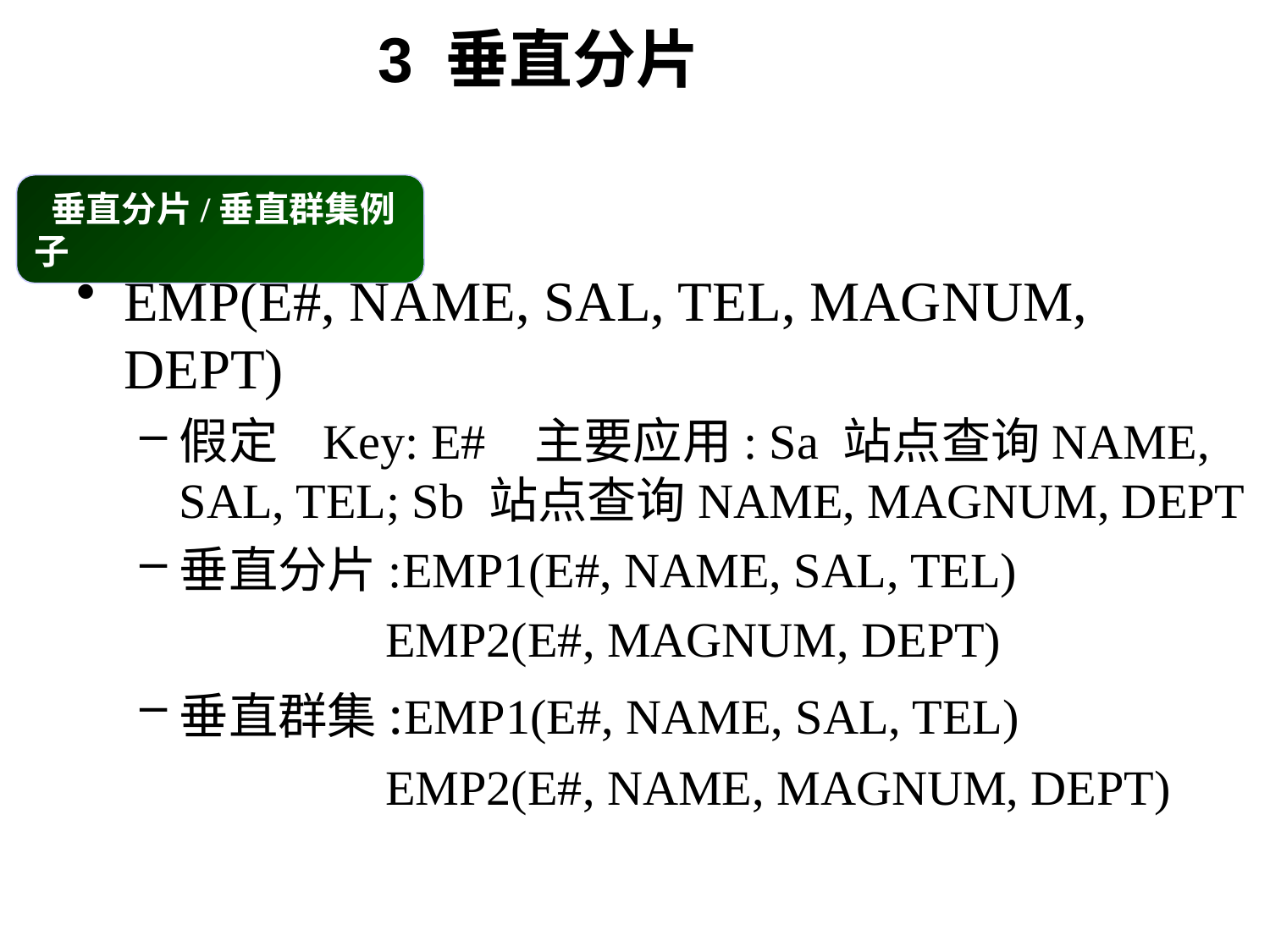

3 垂直分片

 垂直分片/垂直群集例子
EMP(E#, NAME, SAL, TEL, MAGNUM, DEPT)
假定   Key: E#   主要应用: Sa 站点查询NAME, SAL, TEL; Sb 站点查询NAME, MAGNUM, DEPT
垂直分片:EMP1(E#, NAME, SAL, TEL)
                    EMP2(E#, MAGNUM, DEPT)
垂直群集:EMP1(E#, NAME, SAL, TEL)
                    EMP2(E#, NAME, MAGNUM, DEPT)